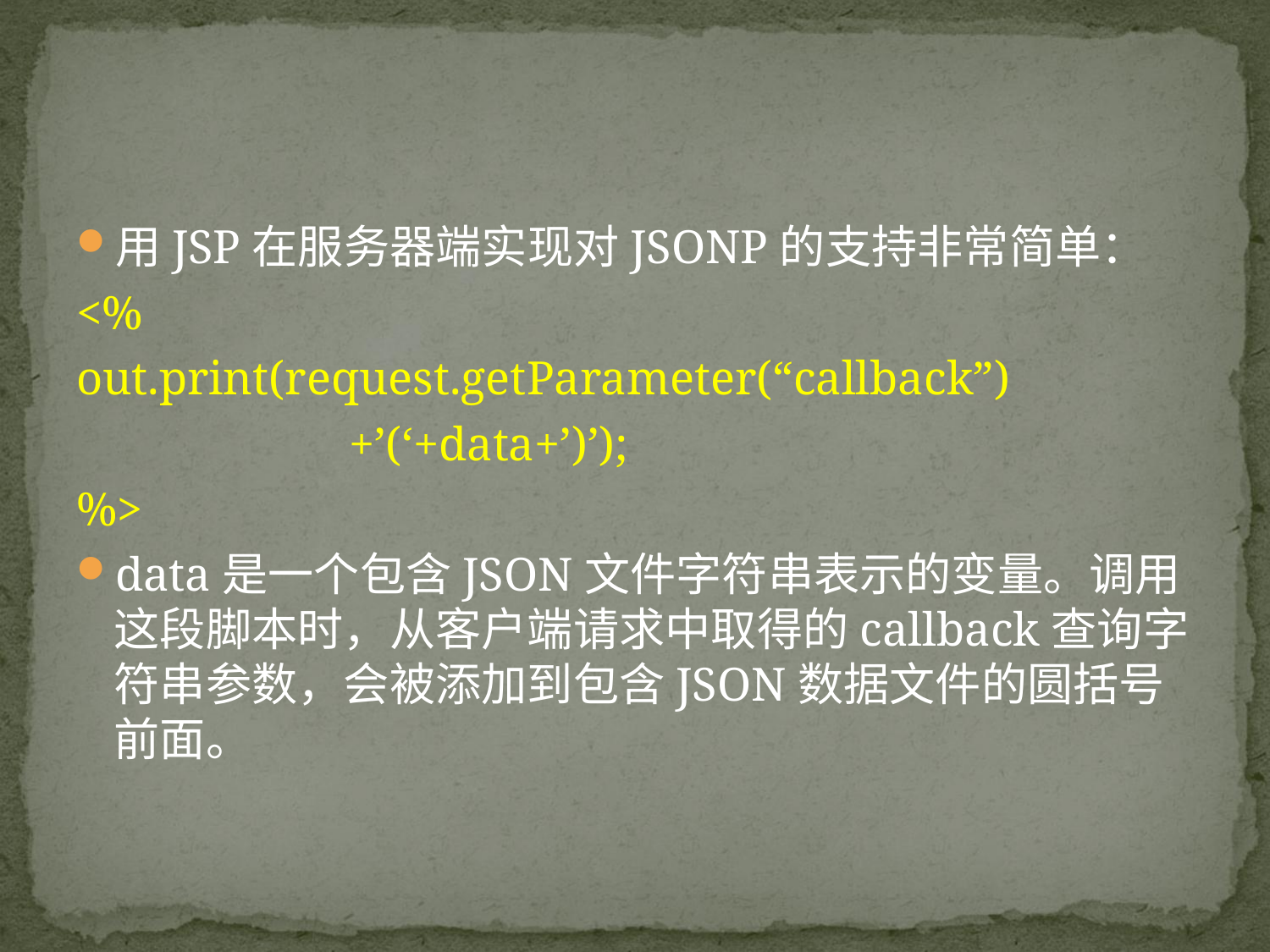

#
用JSP在服务器端实现对JSONP的支持非常简单：
<%
out.print(request.getParameter(“callback”)
                       +’(‘+data+’)’);
%>
data是一个包含JSON文件字符串表示的变量。调用这段脚本时，从客户端请求中取得的callback查询字符串参数，会被添加到包含JSON数据文件的圆括号前面。